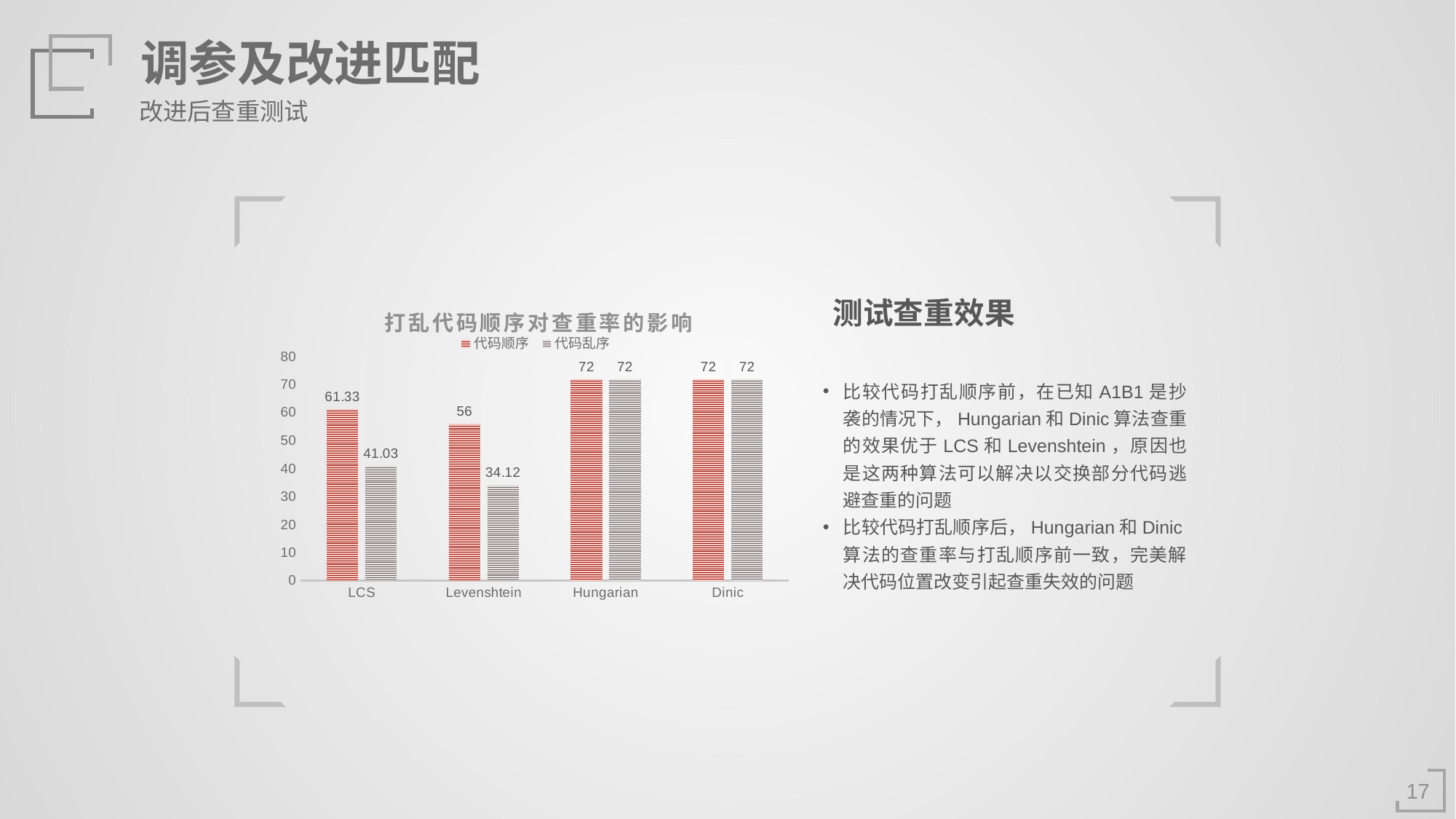

调参及改进匹配
改进后查重测试

### Chart: 打乱代码顺序对查重率的影响

| Category |  |  |
|---|---|---|
| LCS | 61.33 | 41.03 |
| Levenshtein | 56.0 | 34.12 |
| Hungarian | 72.0 | 72.0 |
| Dinic | 72.0 | 72.0 |
测试查重效果
比较代码打乱顺序前，在已知A1B1是抄袭的情况下，Hungarian和Dinic算法查重的效果优于LCS和Levenshtein，原因也是这两种算法可以解决以交换部分代码逃避查重的问题
比较代码打乱顺序后，Hungarian和Dinic算法的查重率与打乱顺序前一致，完美解决代码位置改变引起查重失效的问题